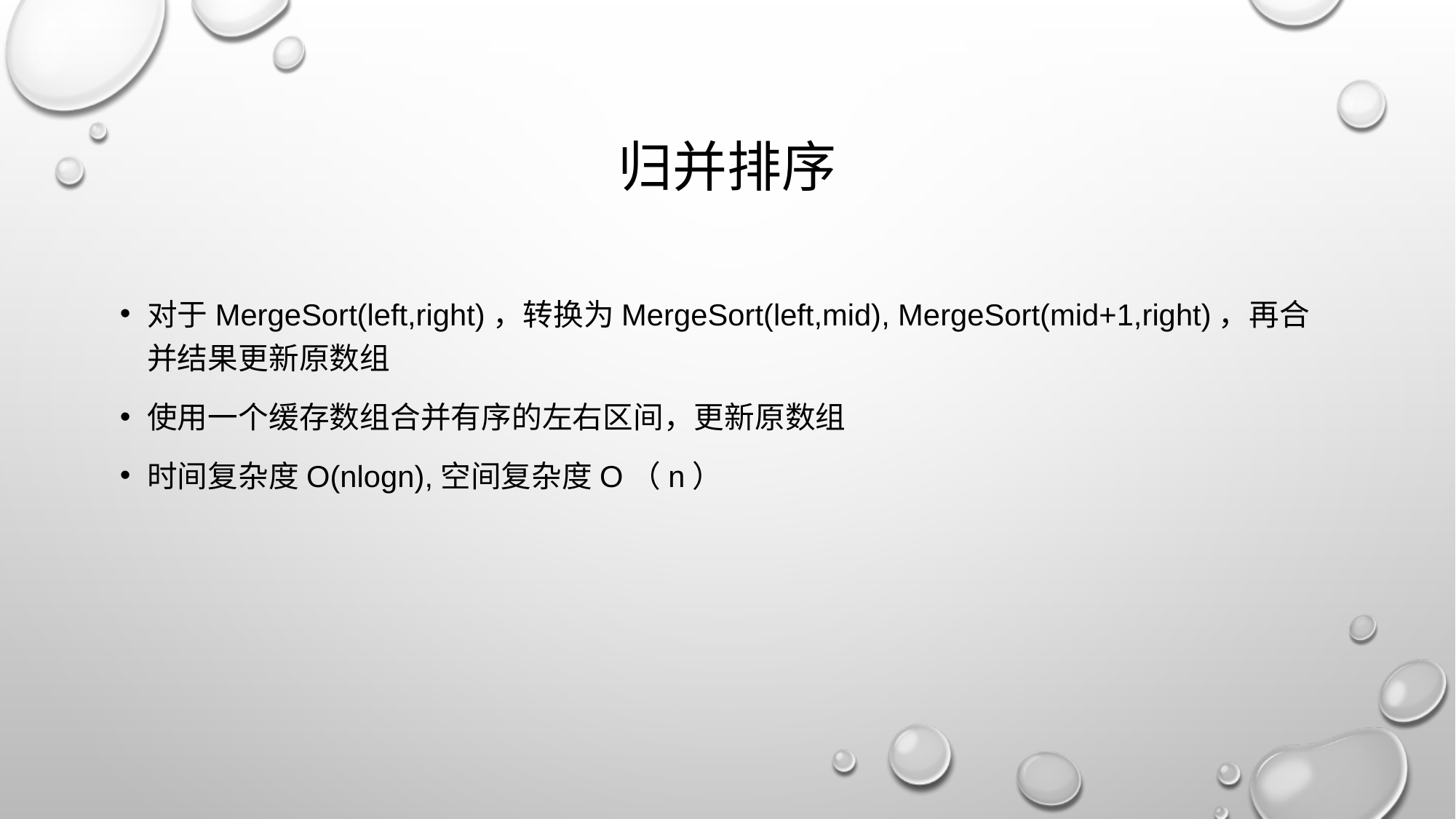

# 归并排序
对于MergeSort(left,right)，转换为MergeSort(left,mid), MergeSort(mid+1,right)，再合并结果更新原数组
使用一个缓存数组合并有序的左右区间，更新原数组
时间复杂度O(nlogn),空间复杂度O（n）